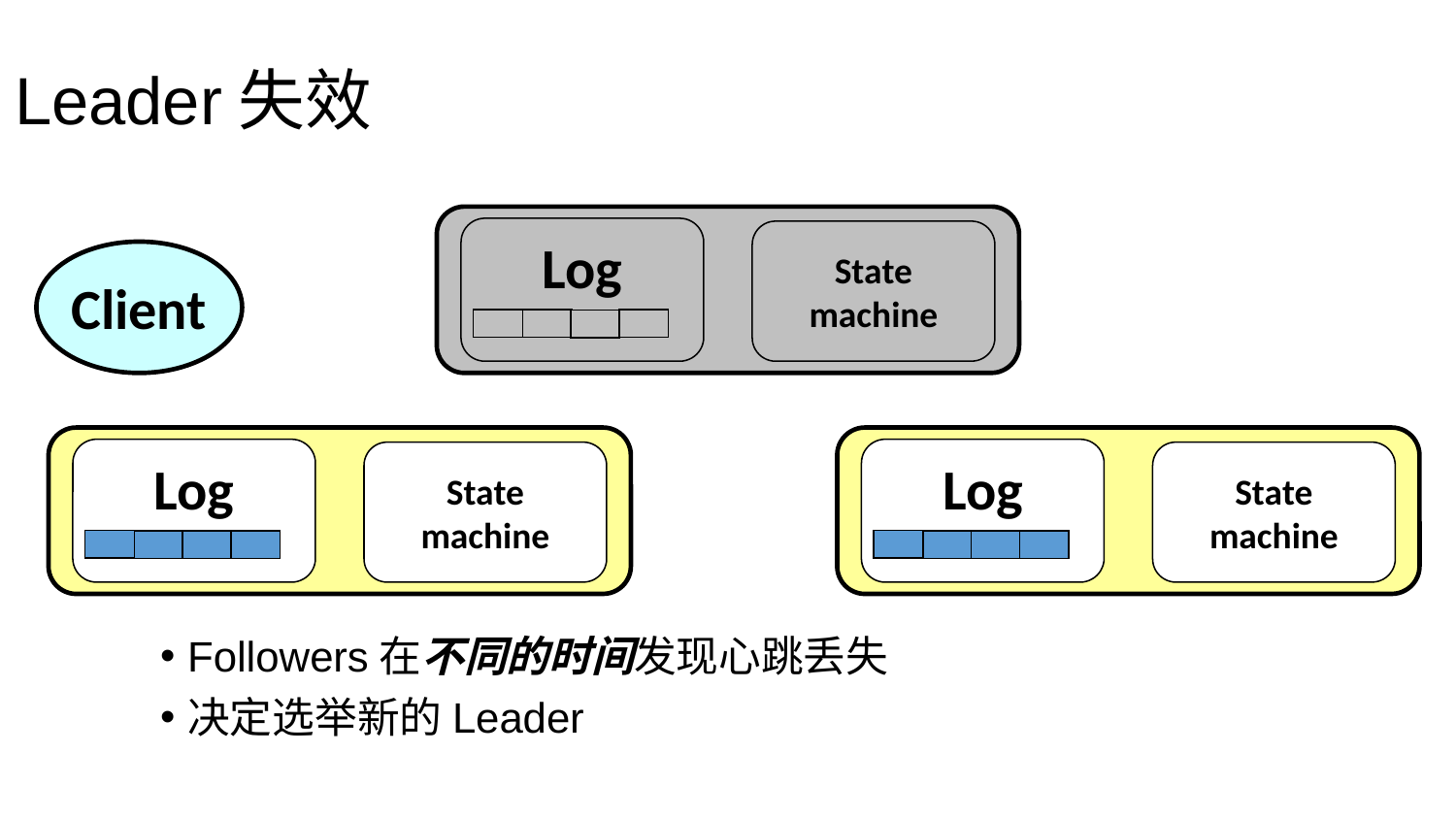

Leader失效

Log

State
machine
Client

Log

State
machine

Log

State
machine
Followers在不同的时间发现心跳丢失
决定选举新的Leader